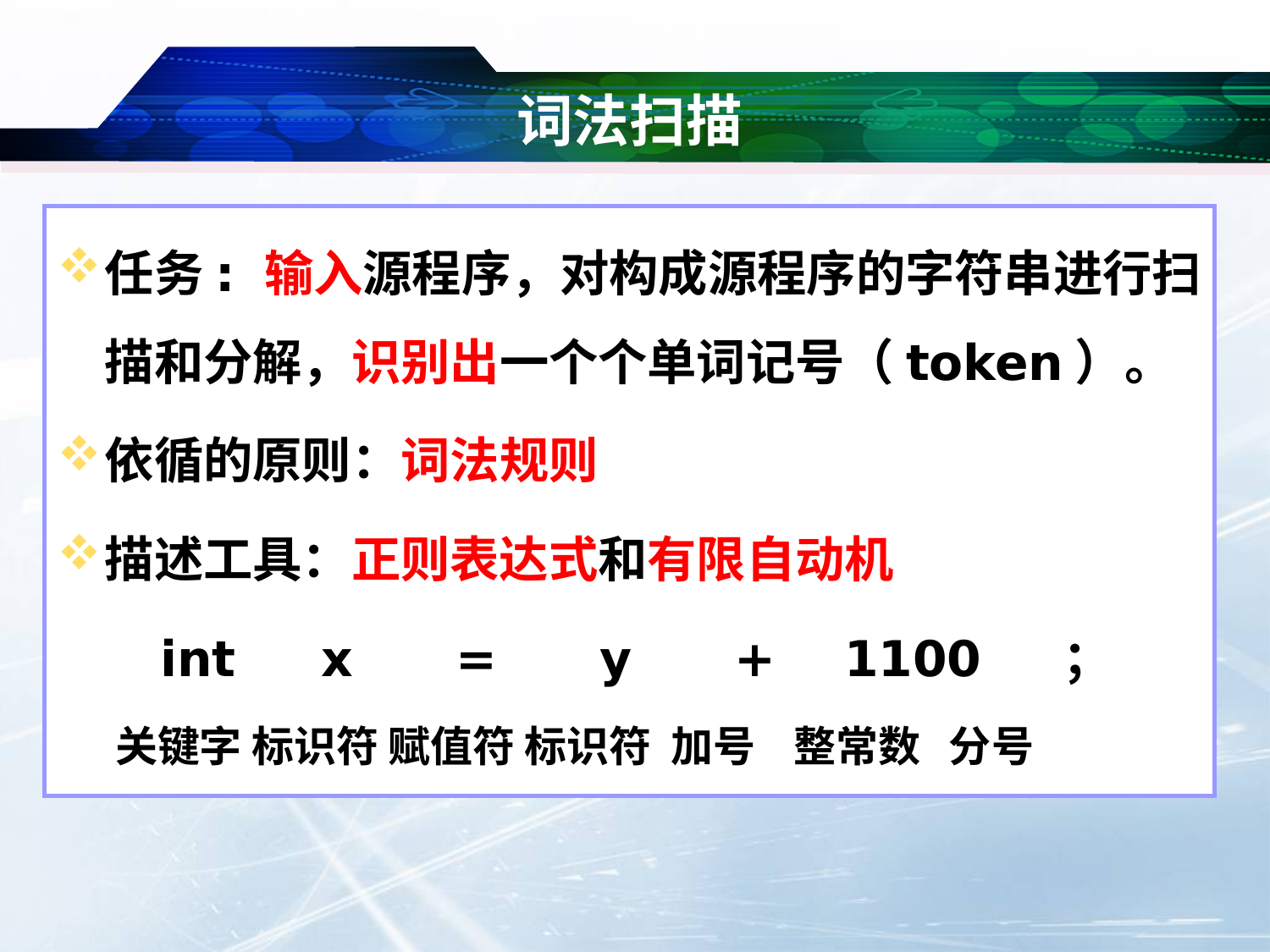

# 词法扫描
任务: 输入源程序，对构成源程序的字符串进行扫描和分解，识别出一个个单词记号（token）。
依循的原则：词法规则
描述工具：正则表达式和有限自动机
      int     x      =      y      +    1100    ；
     关键字 标识符 赋值符 标识符  加号    整常数   分号